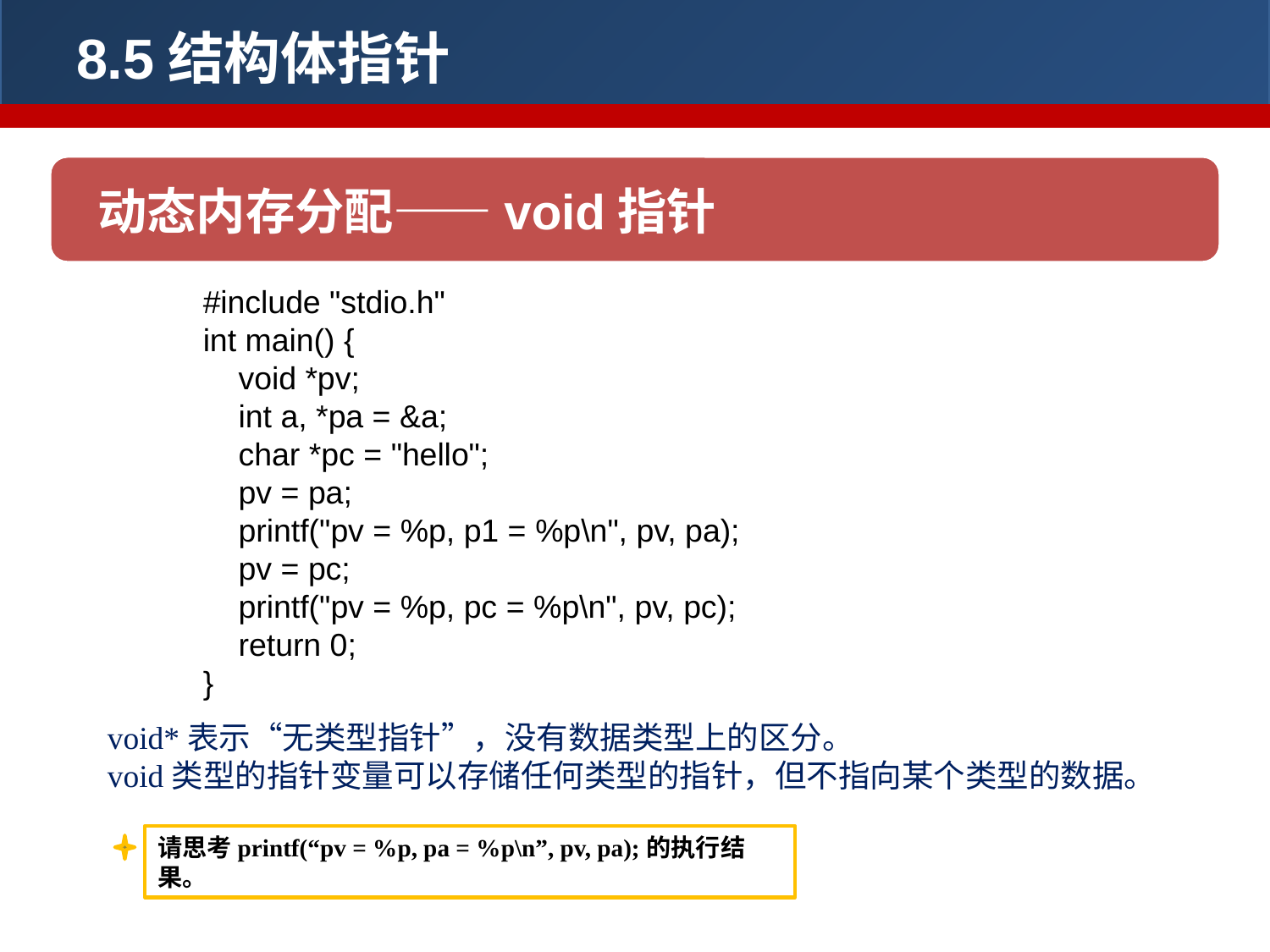

8.5结构体指针
动态内存分配——void指针
	#include "stdio.h"
	int main() {
	    void *pv;
	    int a, *pa = &a;
	    char *pc = "hello";
	    pv = pa;
	    printf("pv = %p, p1 = %p\n", pv, pa);
	    pv = pc;
	    printf("pv = %p, pc = %p\n", pv, pc);
	    return 0;
	}
void*表示“无类型指针”，没有数据类型上的区分。
void类型的指针变量可以存储任何类型的指针，但不指向某个类型的数据。
请思考printf(“pv = %p, pa = %p\n”, pv, pa);的执行结果。